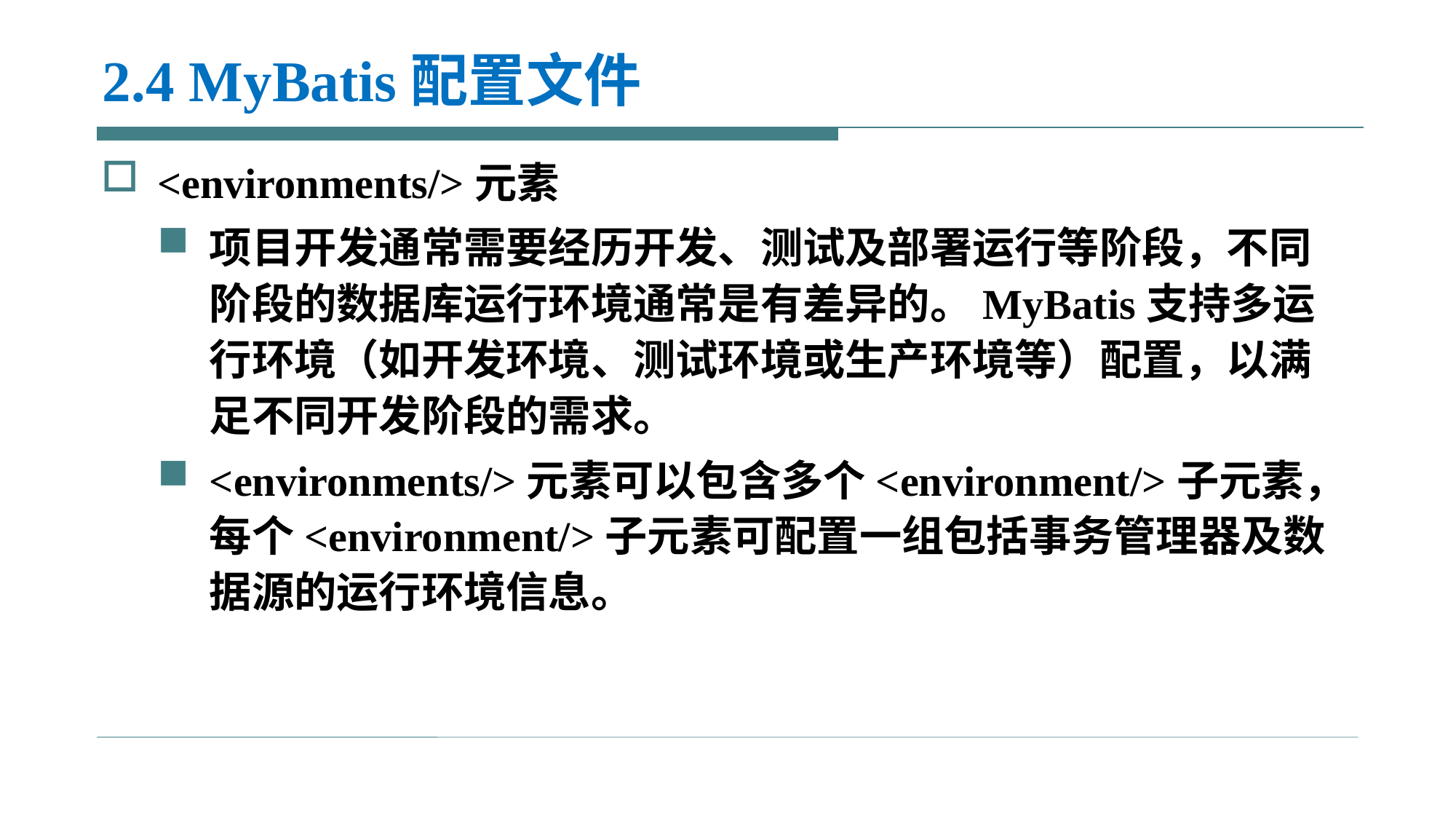

# 2.4 MyBatis配置文件
<environments/>元素
项目开发通常需要经历开发、测试及部署运行等阶段，不同阶段的数据库运行环境通常是有差异的。MyBatis支持多运行环境（如开发环境、测试环境或生产环境等）配置，以满足不同开发阶段的需求。
<environments/>元素可以包含多个<environment/>子元素，每个<environment/>子元素可配置一组包括事务管理器及数据源的运行环境信息。

33